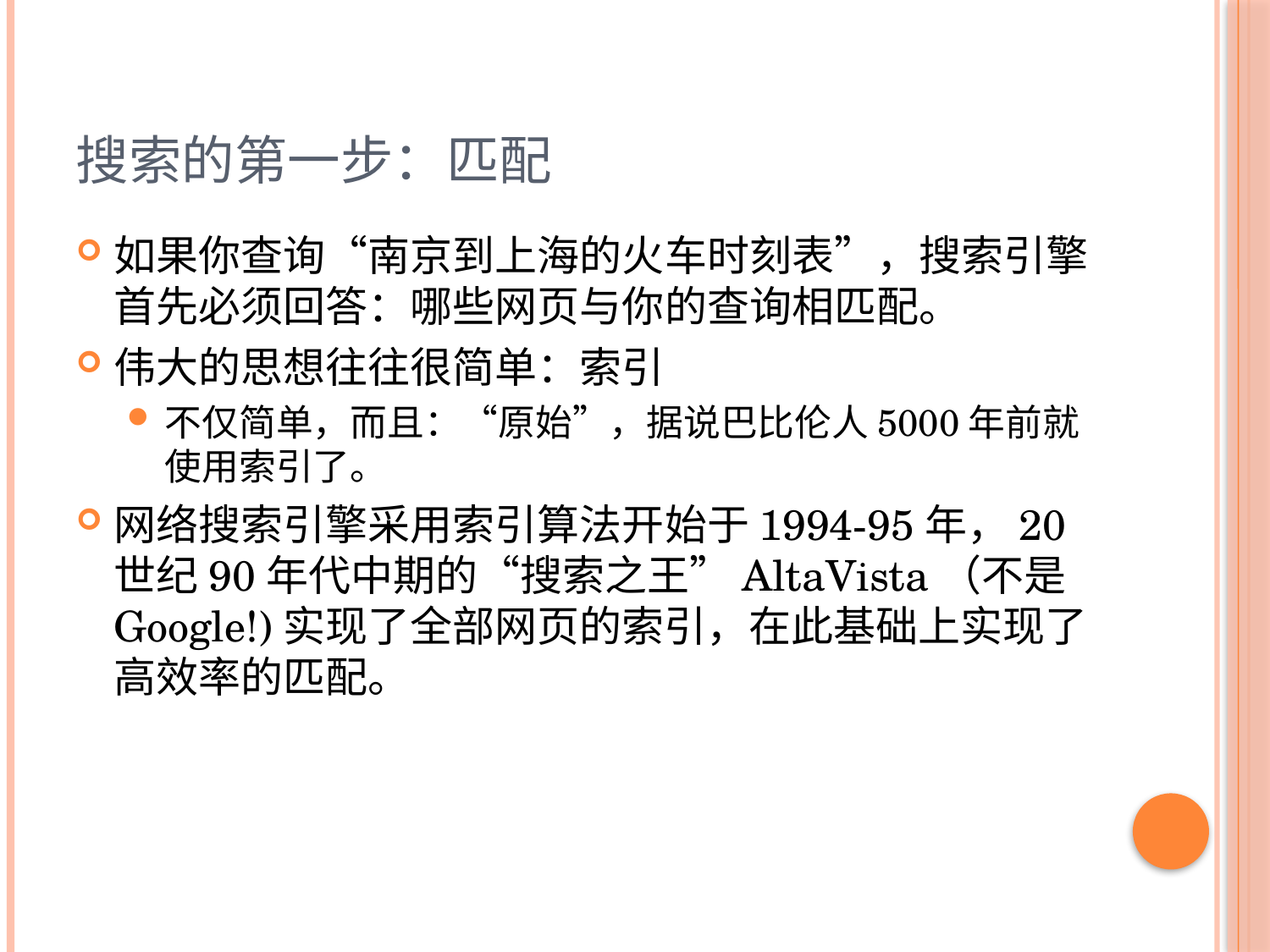

# 搜索的第一步：匹配
如果你查询“南京到上海的火车时刻表”，搜索引擎首先必须回答：哪些网页与你的查询相匹配。
伟大的思想往往很简单：索引
不仅简单，而且：“原始”，据说巴比伦人5000年前就使用索引了。
网络搜索引擎采用索引算法开始于1994-95年，20世纪90年代中期的“搜索之王”AltaVista（不是Google!)实现了全部网页的索引，在此基础上实现了高效率的匹配。